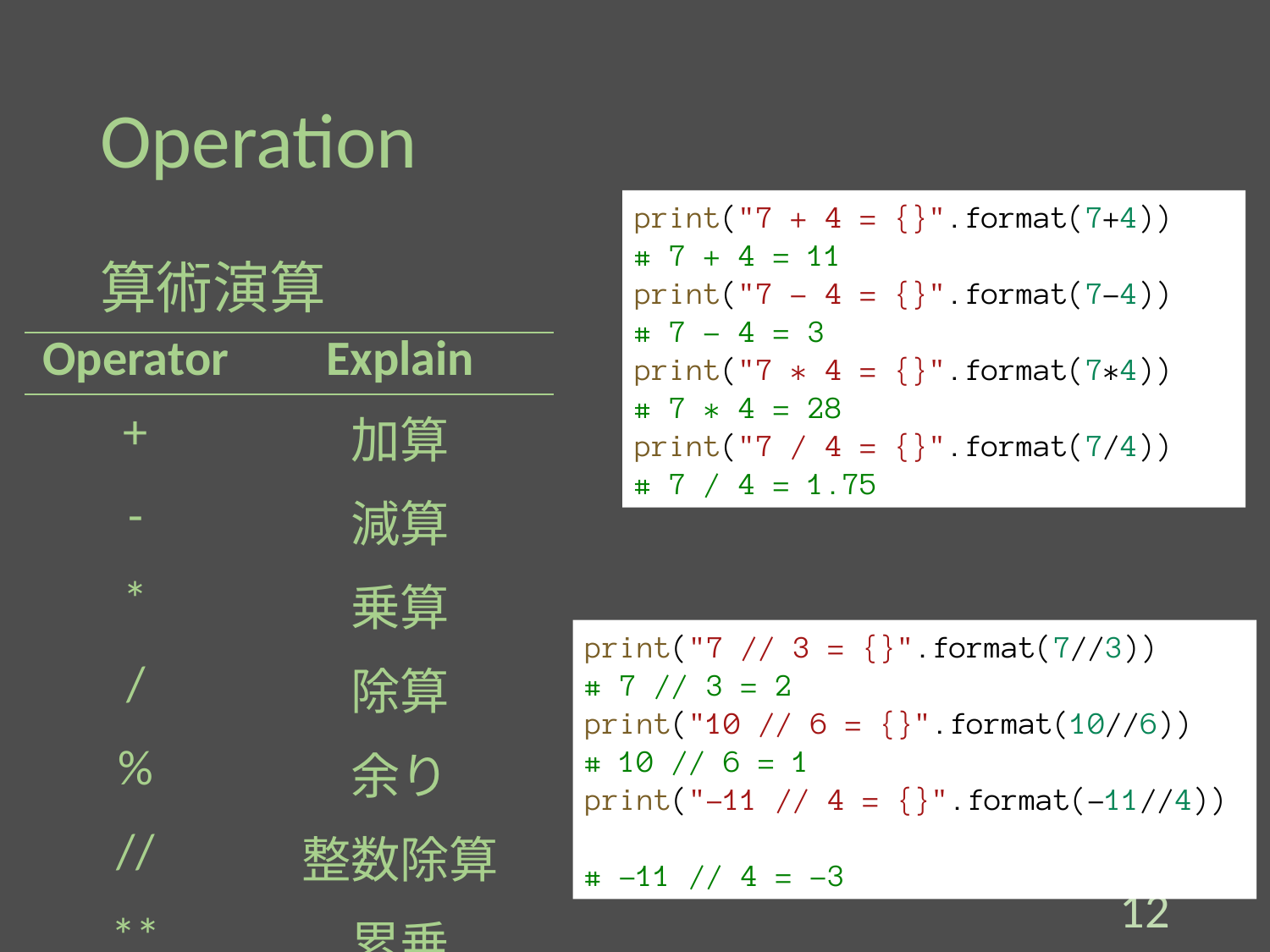

# Operation
print("7 + 4 = {}".format(7+4))
# 7 + 4 = 11
print("7 - 4 = {}".format(7-4))
# 7 - 4 = 3
print("7 * 4 = {}".format(7*4))
# 7 * 4 = 28
print("7 / 4 = {}".format(7/4))
# 7 / 4 = 1.75
算術演算
| Operator | Explain |
| --- | --- |
| + | 加算 |
| - | 減算 |
| \* | 乗算 |
| / | 除算 |
| % | 余り |
| // | 整数除算 |
| \*\* | 累乗 |
print("7 // 3 = {}".format(7//3))
# 7 // 3 = 2
print("10 // 6 = {}".format(10//6))
# 10 // 6 = 1
print("-11 // 4 = {}".format(-11//4))
# -11 // 4 = -3
12